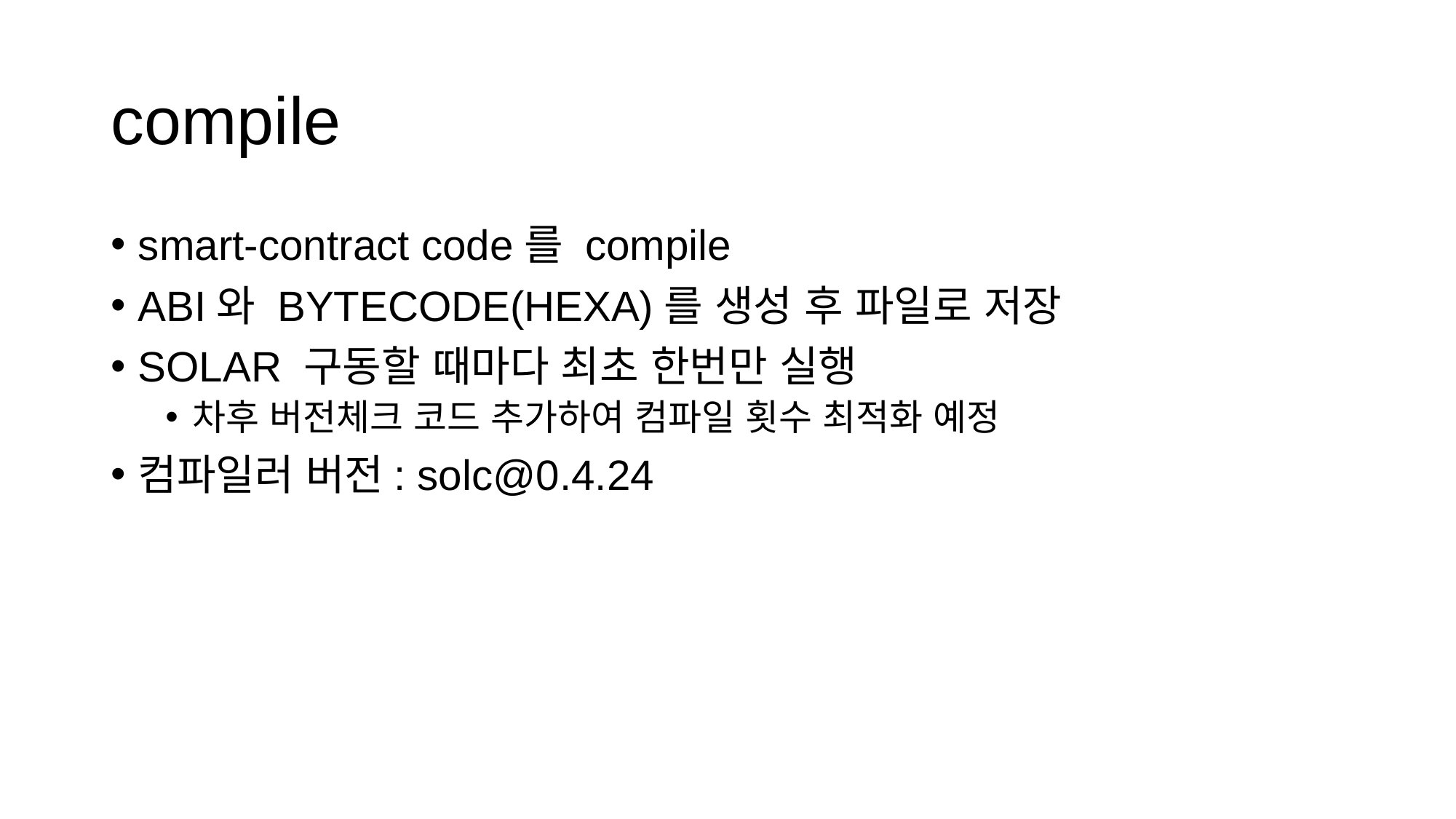

# compile
smart-contract code를 compile
ABI와 BYTECODE(HEXA)를 생성 후 파일로 저장
SOLAR 구동할 때마다 최초 한번만 실행
차후 버전체크 코드 추가하여 컴파일 횟수 최적화 예정
컴파일러 버전: solc@0.4.24